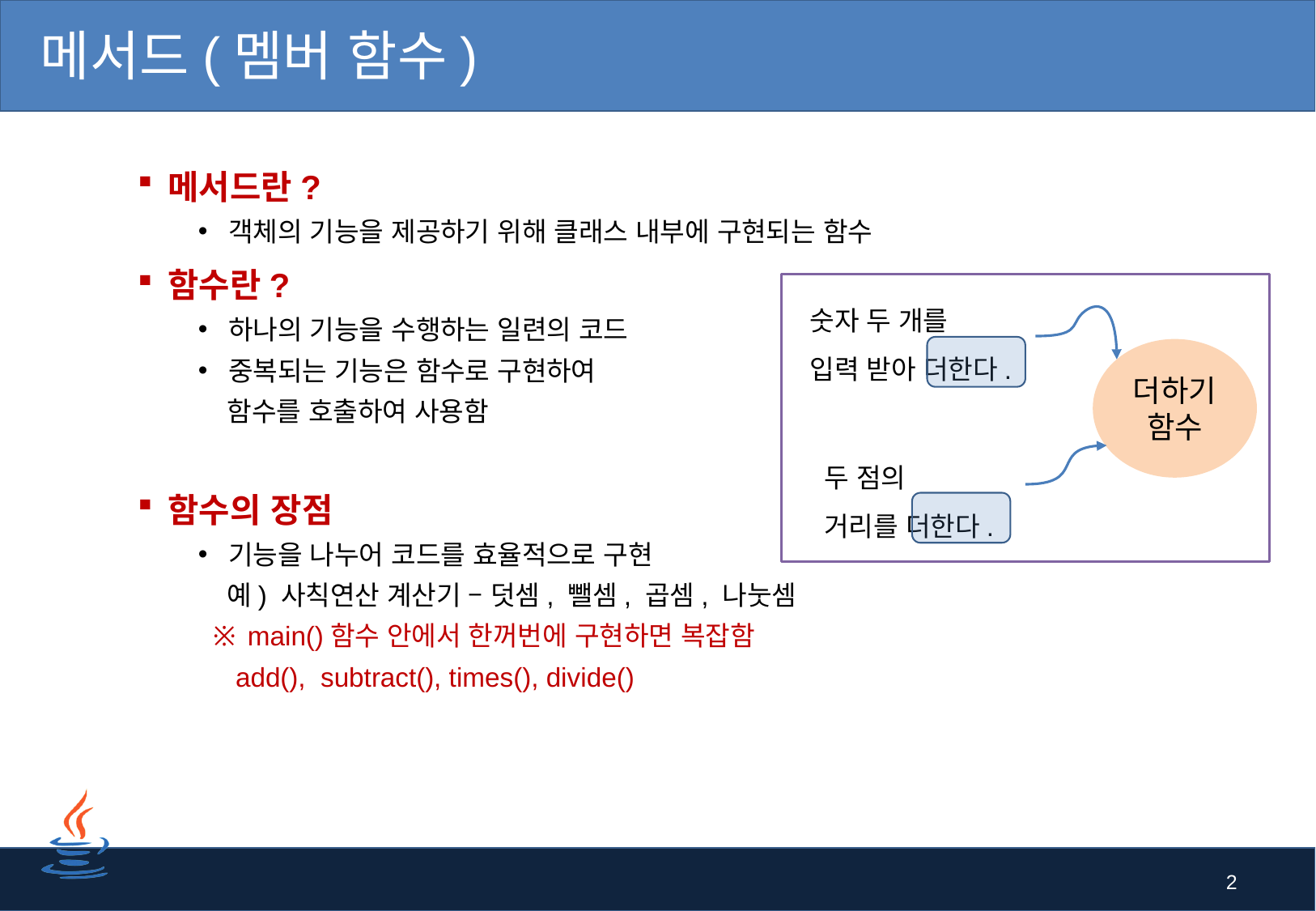

# 메서드(멤버 함수)
메서드란?
객체의 기능을 제공하기 위해 클래스 내부에 구현되는 함수
함수란?
하나의 기능을 수행하는 일련의 코드
중복되는 기능은 함수로 구현하여
   함수를 호출하여 사용함

함수의 장점
기능을 나누어 코드를 효율적으로 구현
   예) 사칙연산 계산기 – 덧셈, 뺄셈, 곱셈, 나눗셈
  ※ main()함수 안에서 한꺼번에 구현하면 복잡함
     add(),  subtract(), times(), divide()

숫자 두 개를
입력 받아 더한다.

더하기 함수
두 점의
거리를 더한다.

2